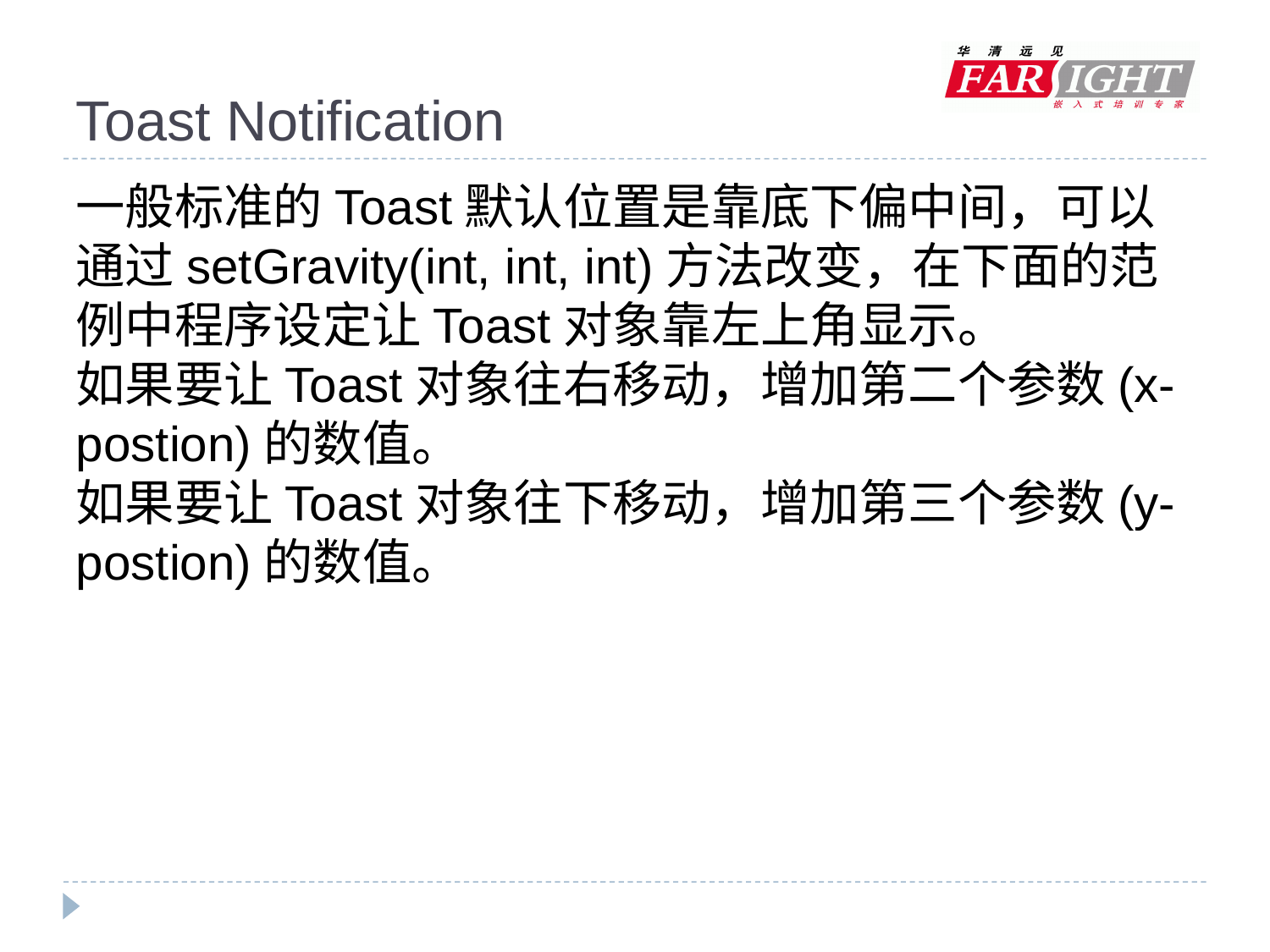

# Toast Notification
一般标准的Toast默认位置是靠底下偏中间，可以通过setGravity(int, int, int)方法改变，在下面的范例中程序设定让Toast对象靠左上角显示。
如果要让Toast对象往右移动，增加第二个参数(x-postion)的数值。
如果要让Toast对象往下移动，增加第三个参数(y-postion)的数值。